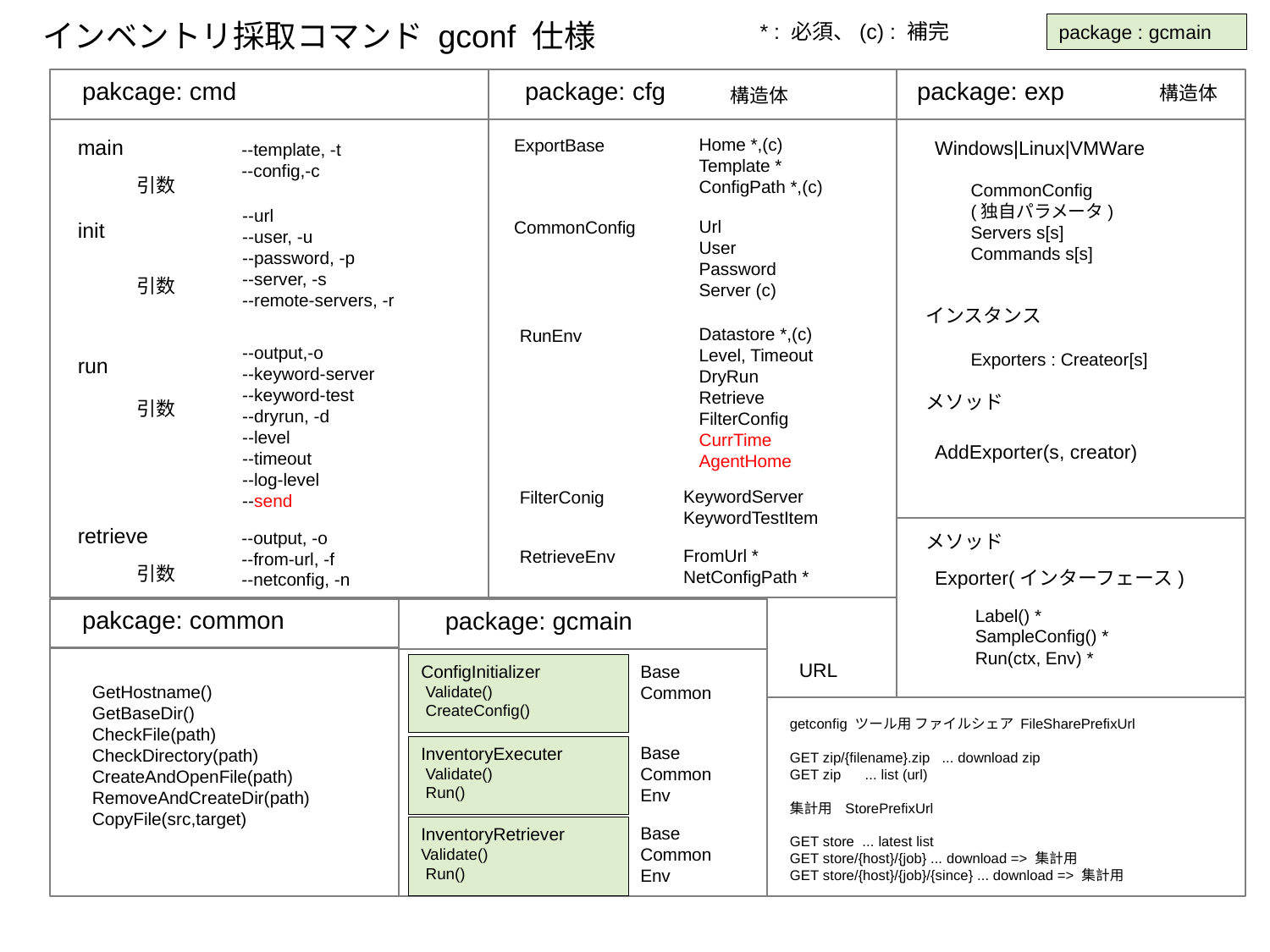

インベントリ採取コマンド gconf 仕様
* : 必須、(c) : 補完
package : gcmain

pakcage: cmd

package: cfg

package: exp
構造体
構造体

Home *,(c)
Template *
ConfigPath *,(c)
main
ExportBase
Windows|Linux|VMWare
--template, -t
--config,-c
引数
CommonConfig
(独自パラメータ)
Servers s[s]
Commands s[s]
--url
--user, -u
--password, -p
--server, -s
--remote-servers, -r
Url
User
Password
Server (c)
CommonConfig
init
引数
インスタンス
Datastore *,(c)
Level, Timeout
DryRun
Retrieve
FilterConfig
CurrTime
AgentHome
RunEnv
--output,-o
--keyword-server
--keyword-test
--dryrun, -d
--level
--timeout
--log-level
--send
Exporters : Createor[s]
run
メソッド
引数
AddExporter(s, creator)
KeywordServer
KeywordTestItem
FilterConig
retrieve

--output, -o
--from-url, -f
--netconfig, -n
メソッド
FromUrl *
NetConfigPath *
RetrieveEnv
引数
Exporter(インターフェース)
pakcage: common
Label() *
SampleConfig() *
Run(ctx, Env) *

package: gcmain

URL
ConfigInitializer
 Validate()
 CreateConfig()
Base
Common
GetHostname()
GetBaseDir()
CheckFile(path)
CheckDirectory(path)
CreateAndOpenFile(path)
RemoveAndCreateDir(path)
CopyFile(src,target)

getconfig ツール用 ファイルシェア FileSharePrefixUrl

GET zip/{filename}.zip   ... download zip
GET zip      ... list (url)

集計用   StorePrefixUrl

GET store  ... latest list
GET store/{host}/{job} ... download => 集計用
GET store/{host}/{job}/{since} ... download => 集計用
Base
Common
Env
InventoryExecuter
 Validate()
 Run()
Base
Common
Env
InventoryRetriever Validate()
 Run()